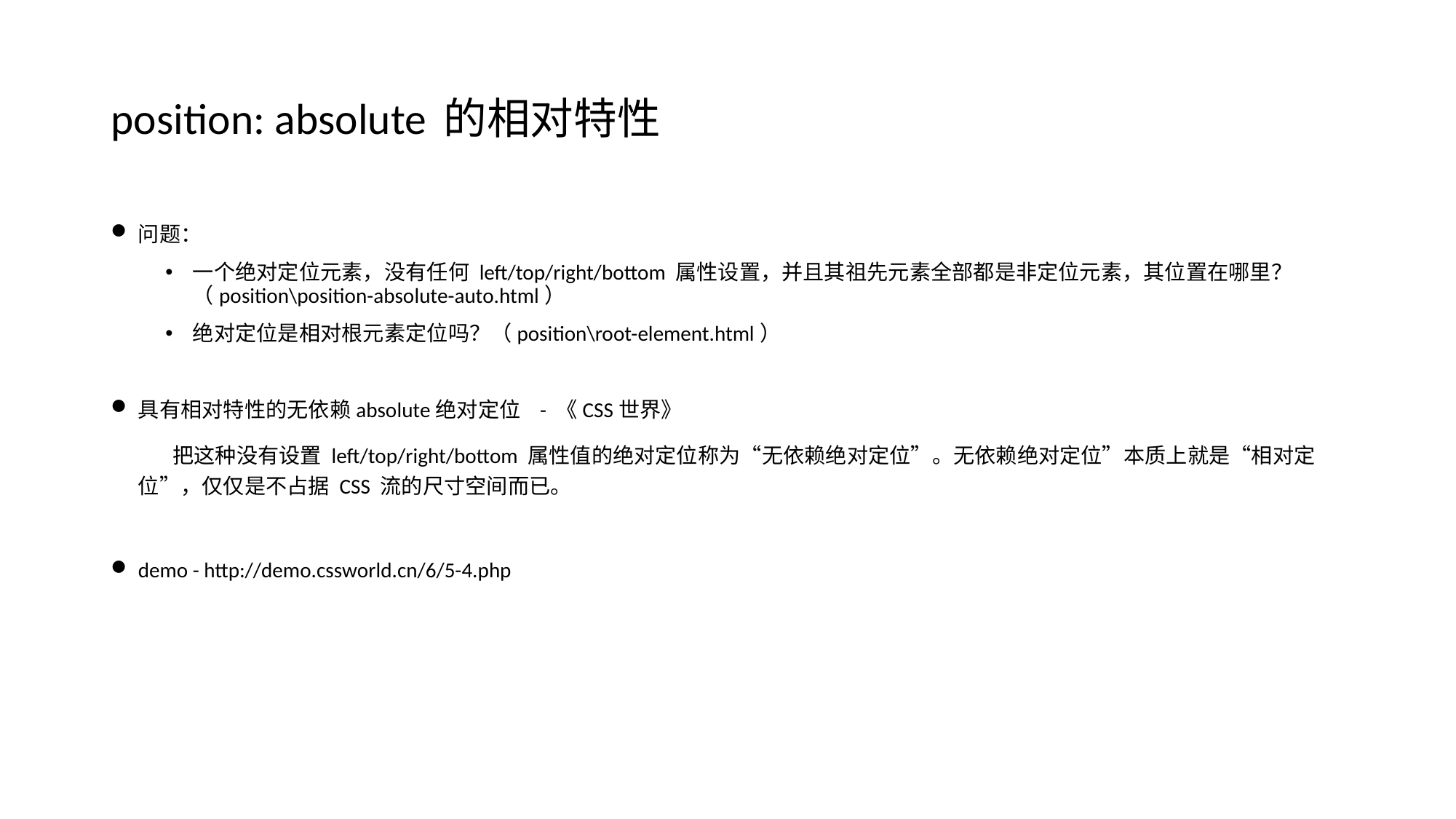

# position: absolute 的相对特性
问题：
一个绝对定位元素，没有任何 left/top/right/bottom 属性设置，并且其祖先元素全部都是非定位元素，其位置在哪里？（position\position-absolute-auto.html）
绝对定位是相对根元素定位吗？（position\root-element.html）

具有相对特性的无依赖absolute绝对定位   - 《CSS世界》
            把这种没有设置 left/top/right/bottom 属性值的绝对定位称为“无依赖绝对定位”。无依赖绝对定位”本质上就是“相对定位”，仅仅是不占据 CSS 流的尺寸空间而已。

demo - http://demo.cssworld.cn/6/5-4.php